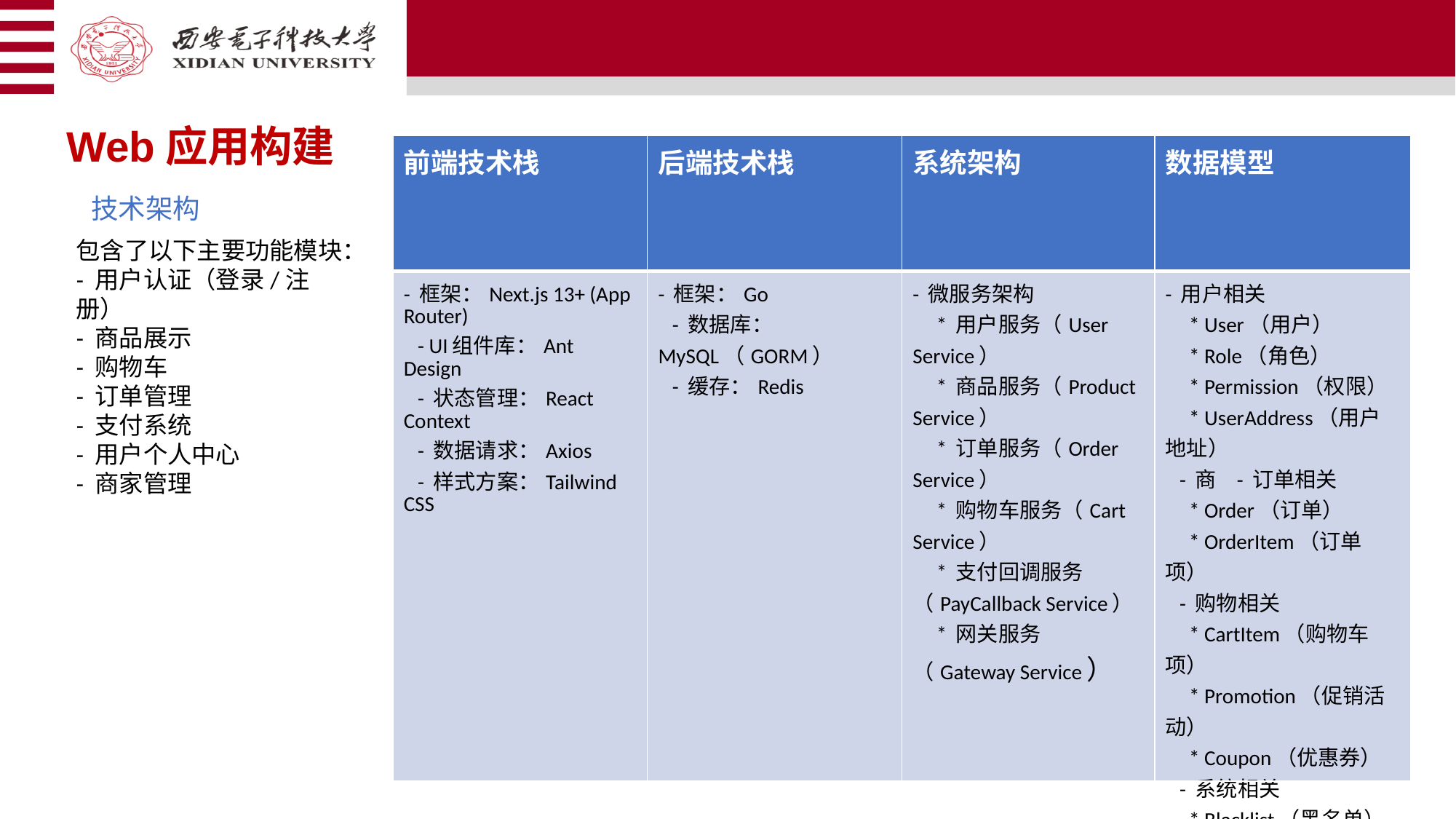

Web应用构建
| 前端技术栈 | 后端技术栈 | 系统架构 | 数据模型 |
| --- | --- | --- | --- |
| - 框架：Next.js 13+ (App Router) - UI组件库：Ant Design - 状态管理：React Context - 数据请求：Axios - 样式方案：Tailwind CSS | - 框架：Go - 数据库：MySQL（GORM） - 缓存：Redis | - 微服务架构 \* 用户服务（User Service） \* 商品服务（Product Service） \* 订单服务（Order Service） \* 购物车服务（Cart Service） \* 支付回调服务（PayCallback Service） \* 网关服务（Gateway Service） | - 用户相关 \* User（用户） \* Role（角色） \* Permission（权限） \* UserAddress（用户地址） - 商 - 订单相关 \* Order（订单） \* OrderItem（订单项） - 购物相关 \* CartItem（购物车项） \* Promotion（促销活动） \* Coupon（优惠券） - 系统相关 \* Blacklist（黑名单） |
技术架构
包含了以下主要功能模块：
- 用户认证（登录/注册）
- 商品展示
- 购物车
- 订单管理
- 支付系统
- 用户个人中心
- 商家管理

单击添加标题
单击添加标题
单击此处添加文本具体内容，简明扼要地阐述您的观点。以便观者准确地理解您传达的思想。简明扼要地阐述您的观点。
单击此处添加文本具体内容，简明扼要地阐述您的观点。以便观者准确地理解您传达的思想。简明扼要地阐述您的观点。